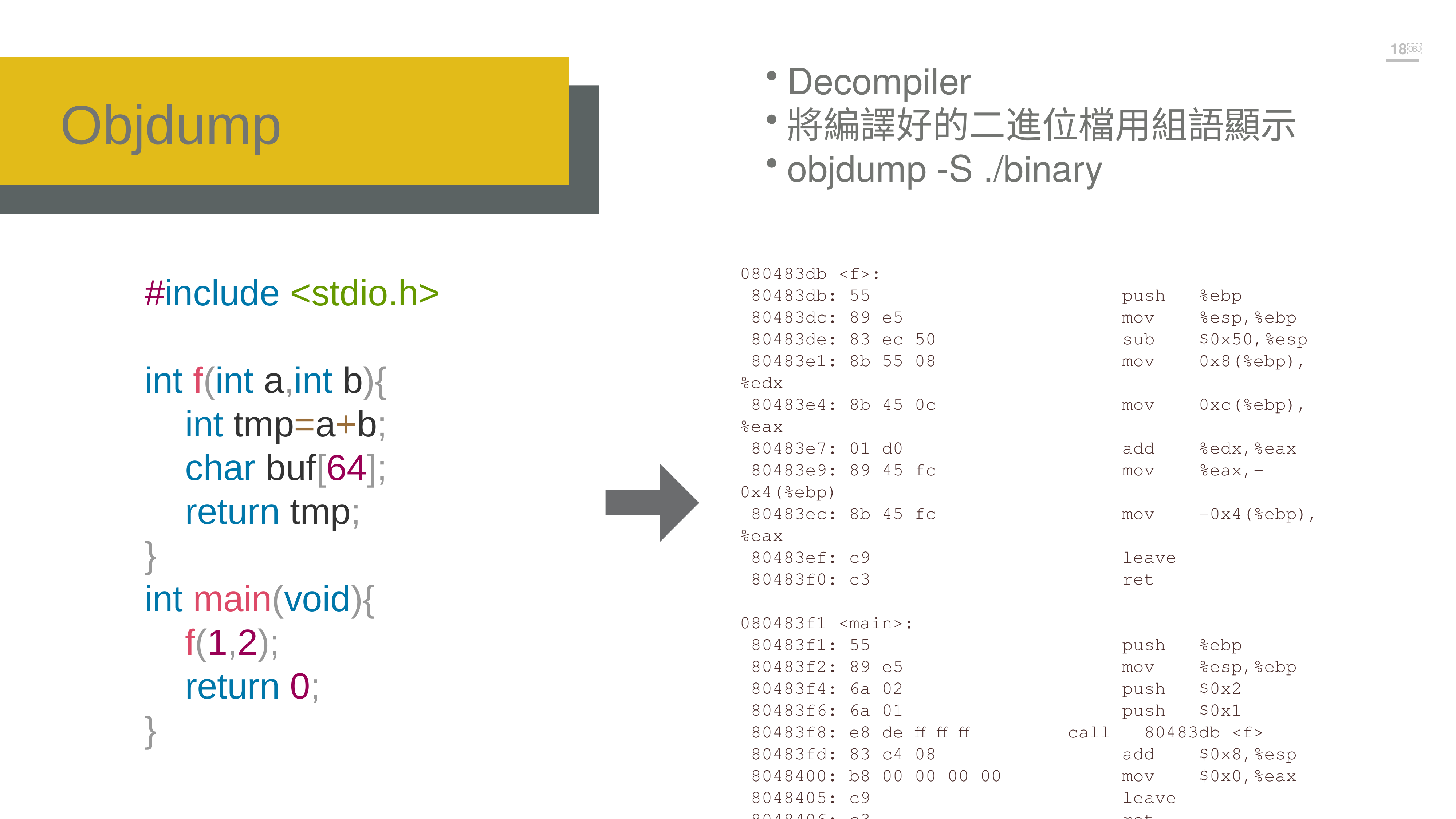

18￼
Decompiler
將編譯好的二進位檔用組語顯示
objdump -S ./binary
Objdump
080483db <f>:
 80483db:	55                   	push   %ebp
 80483dc:	89 e5                	mov    %esp,%ebp
 80483de:	83 ec 50             	sub    $0x50,%esp
 80483e1:	8b 55 08             	mov    0x8(%ebp),%edx
 80483e4:	8b 45 0c             	mov    0xc(%ebp),%eax
 80483e7:	01 d0                	add    %edx,%eax
 80483e9:	89 45 fc             	mov    %eax,-0x4(%ebp)
 80483ec:	8b 45 fc             	mov    -0x4(%ebp),%eax
 80483ef:	c9                   	leave
 80483f0:	c3                   	ret

080483f1 <main>:
 80483f1:	55                   	push   %ebp
 80483f2:	89 e5                	mov    %esp,%ebp
 80483f4:	6a 02                	push   $0x2
 80483f6:	6a 01                	push   $0x1
 80483f8:	e8 de ff ff ff       	call   80483db <f>
 80483fd:	83 c4 08             	add    $0x8,%esp
 8048400:	b8 00 00 00 00       	mov    $0x0,%eax
 8048405:	c9                   	leave
 8048406:	c3                   	ret
#include <stdio.h>

int f(int a,int b){
    int tmp=a+b;
    char buf[64];
    return tmp;
}
int main(void){
    f(1,2);
    return 0;
}